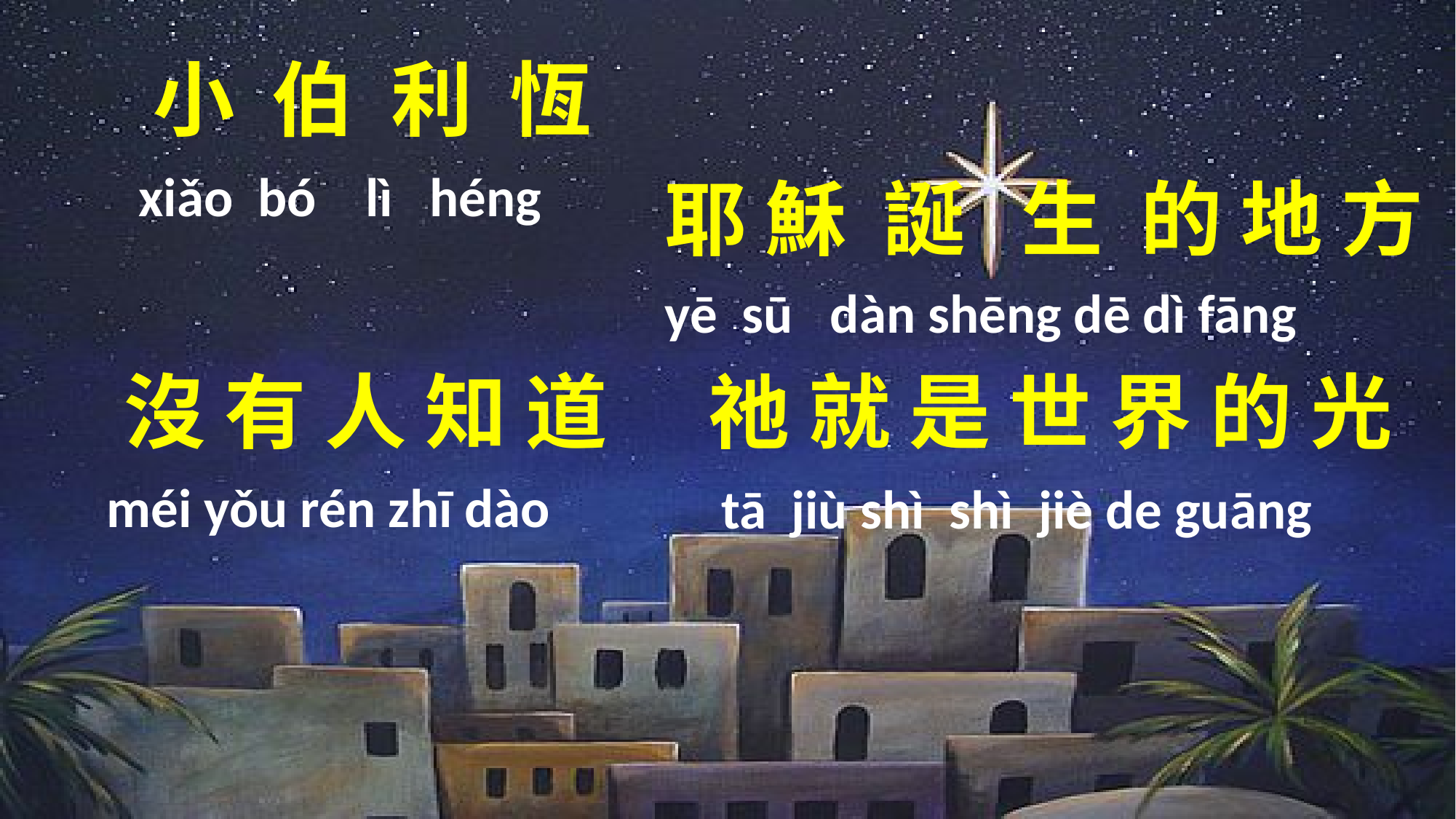

# 小  伯  利  恆
xiǎo  bó    lì   héng
耶 穌  誕   生  的 地 方
yē  sū   dàn shēng dē dì fāng
沒 有 人 知 道
祂 就 是 世 界 的 光
méi yǒu rén zhī dào
tā  jiù shì  shì  jiè de guāng